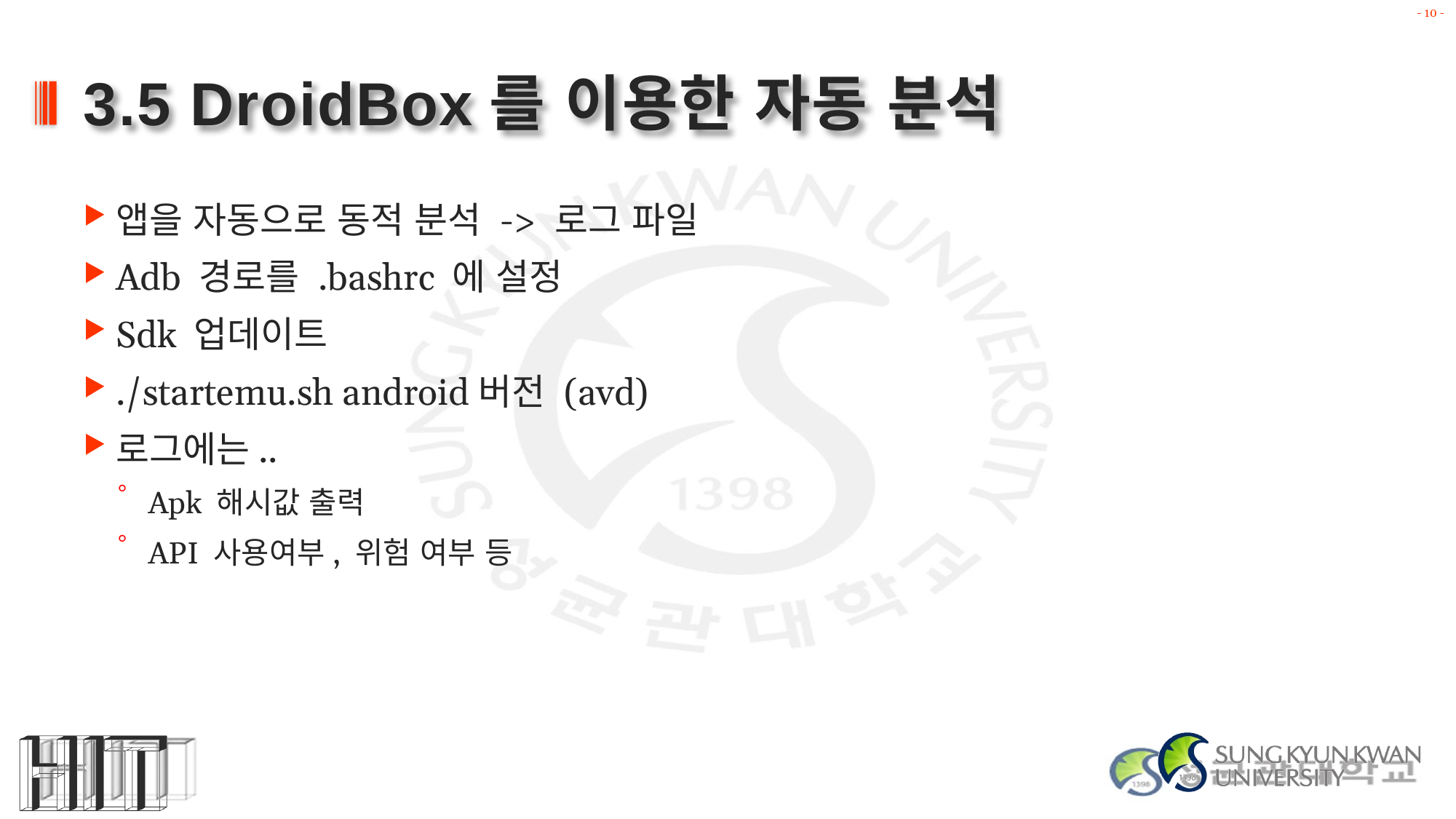

# 3.5 DroidBox를 이용한 자동 분석
앱을 자동으로 동적 분석 -> 로그 파일
Adb 경로를 .bashrc 에 설정
Sdk 업데이트
./startemu.sh android버전 (avd)
로그에는..
Apk 해시값 출력
API 사용여부, 위험 여부 등